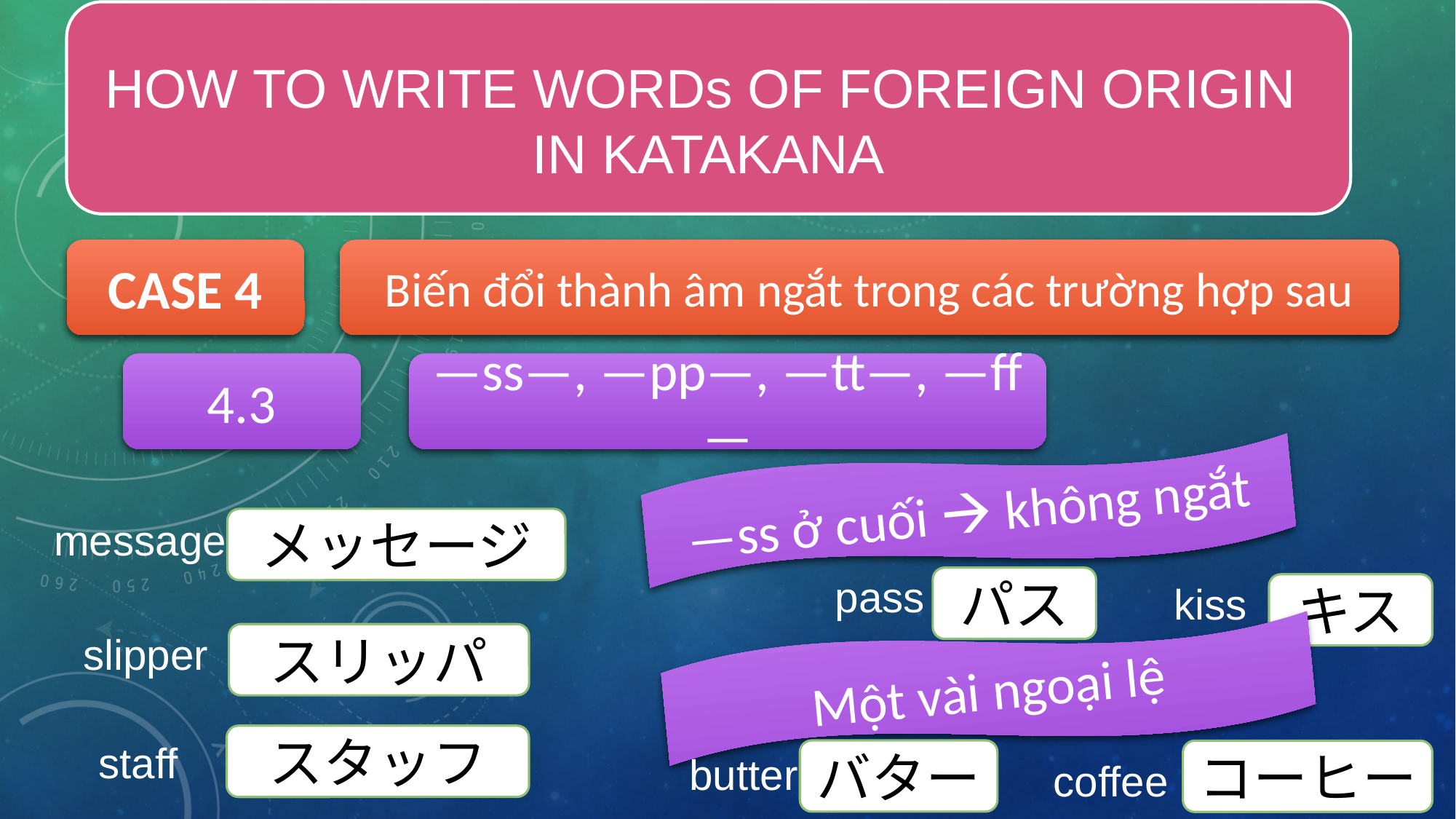

HOW TO WRITE WORDs OF FOREIGN ORIGIN
IN KATAKANA

CASE 4
Biến đổi thành âm ngắt trong các trường hợp sau
4.3
—ss—, —pp—, —tt—, —ff—
—ss ở cuối 🡪 không ngắt
message
メッセージ
pass
パス
kiss
キス
slipper
スリッパ
Một vài ngoại lệ
staff
スタッフ
butter
バター
コーヒー
coffee